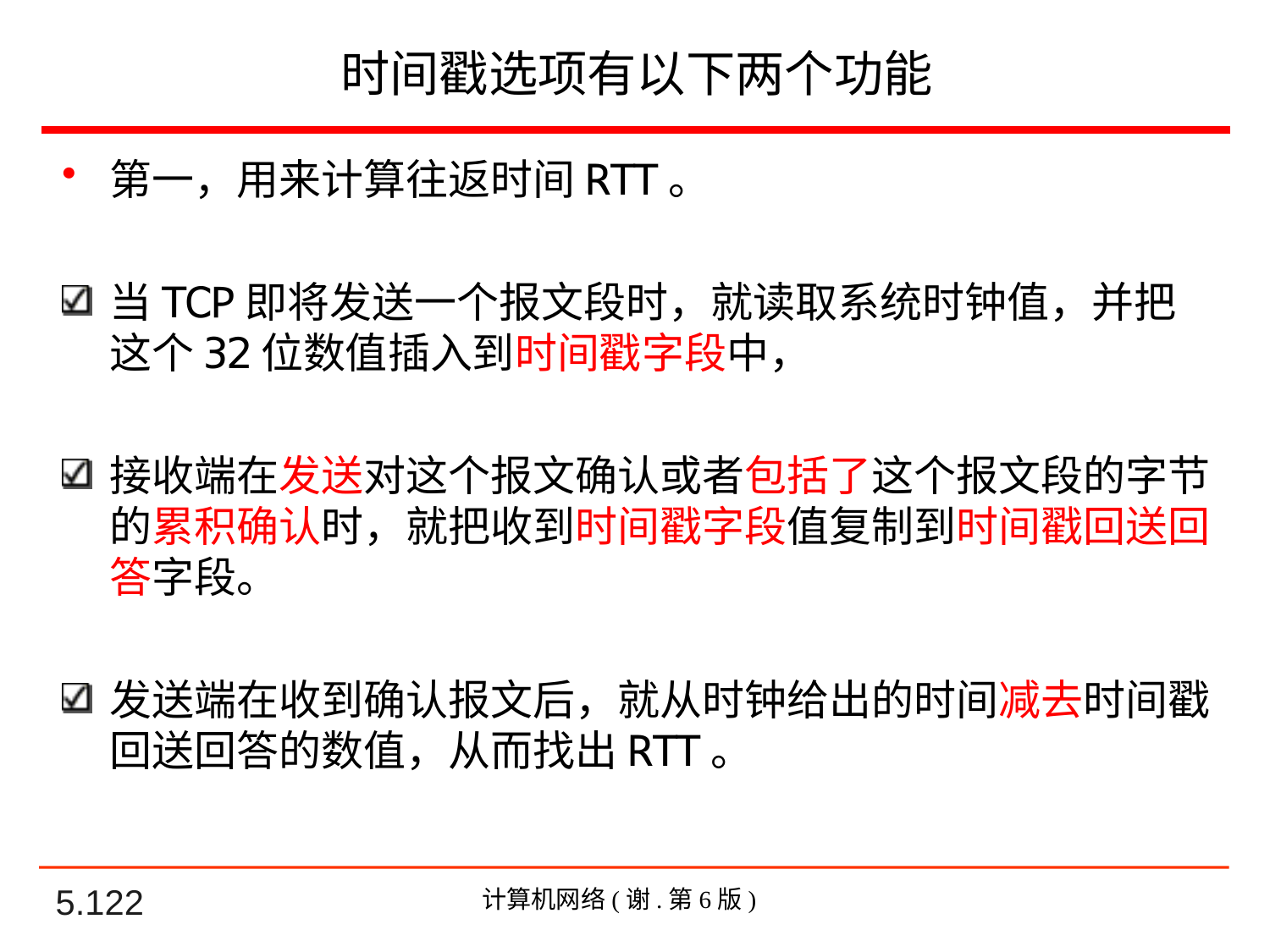

# 时间戳选项有以下两个功能
第一，用来计算往返时间RTT。

当TCP即将发送一个报文段时，就读取系统时钟值，并把这个32位数值插入到时间戳字段中，

接收端在发送对这个报文确认或者包括了这个报文段的字节的累积确认时，就把收到时间戳字段值复制到时间戳回送回答字段。

发送端在收到确认报文后，就从时钟给出的时间减去时间戳回送回答的数值，从而找出RTT。